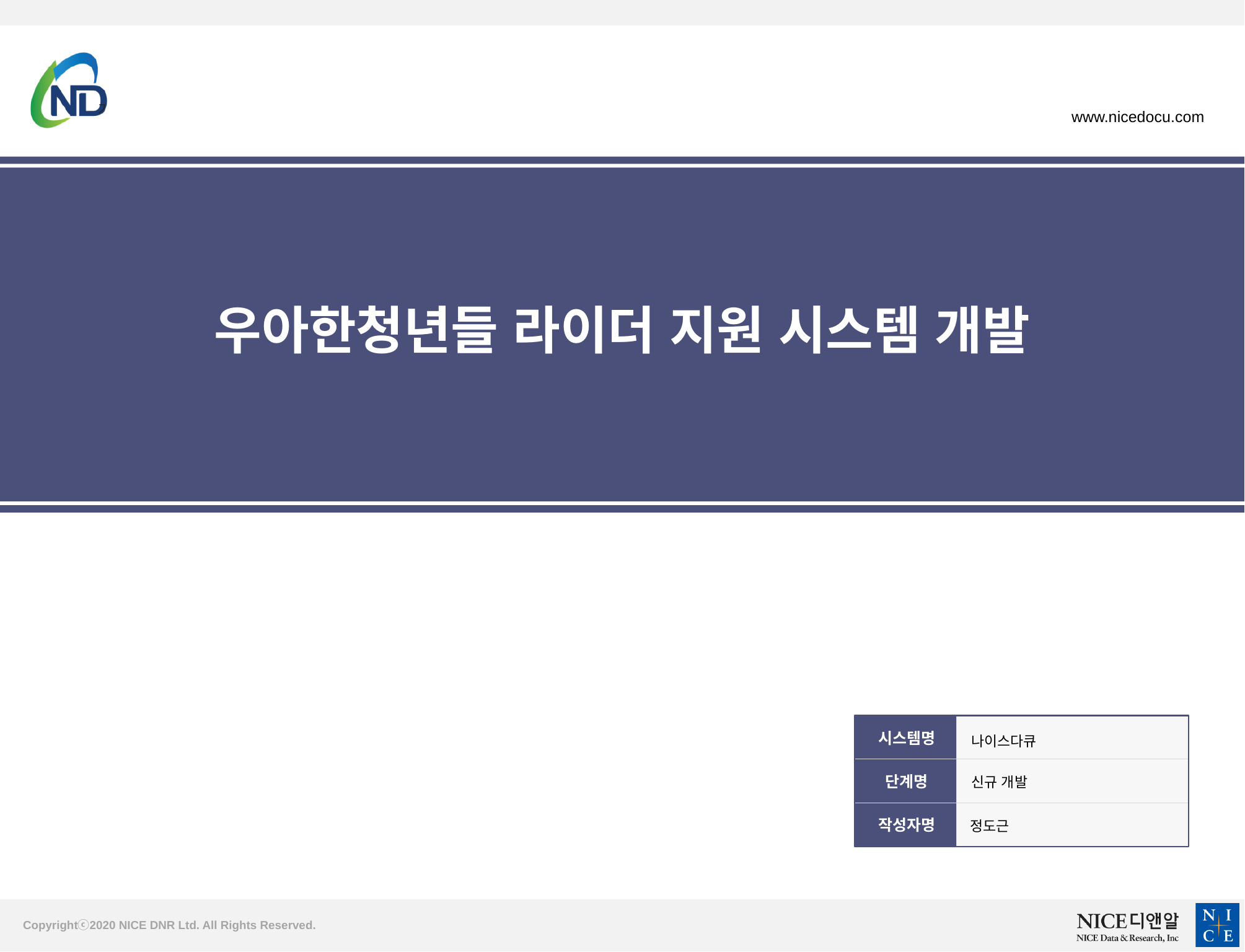

우아한청년들 라이더 지원 시스템 개발
나이스다큐
신규 개발
정도근